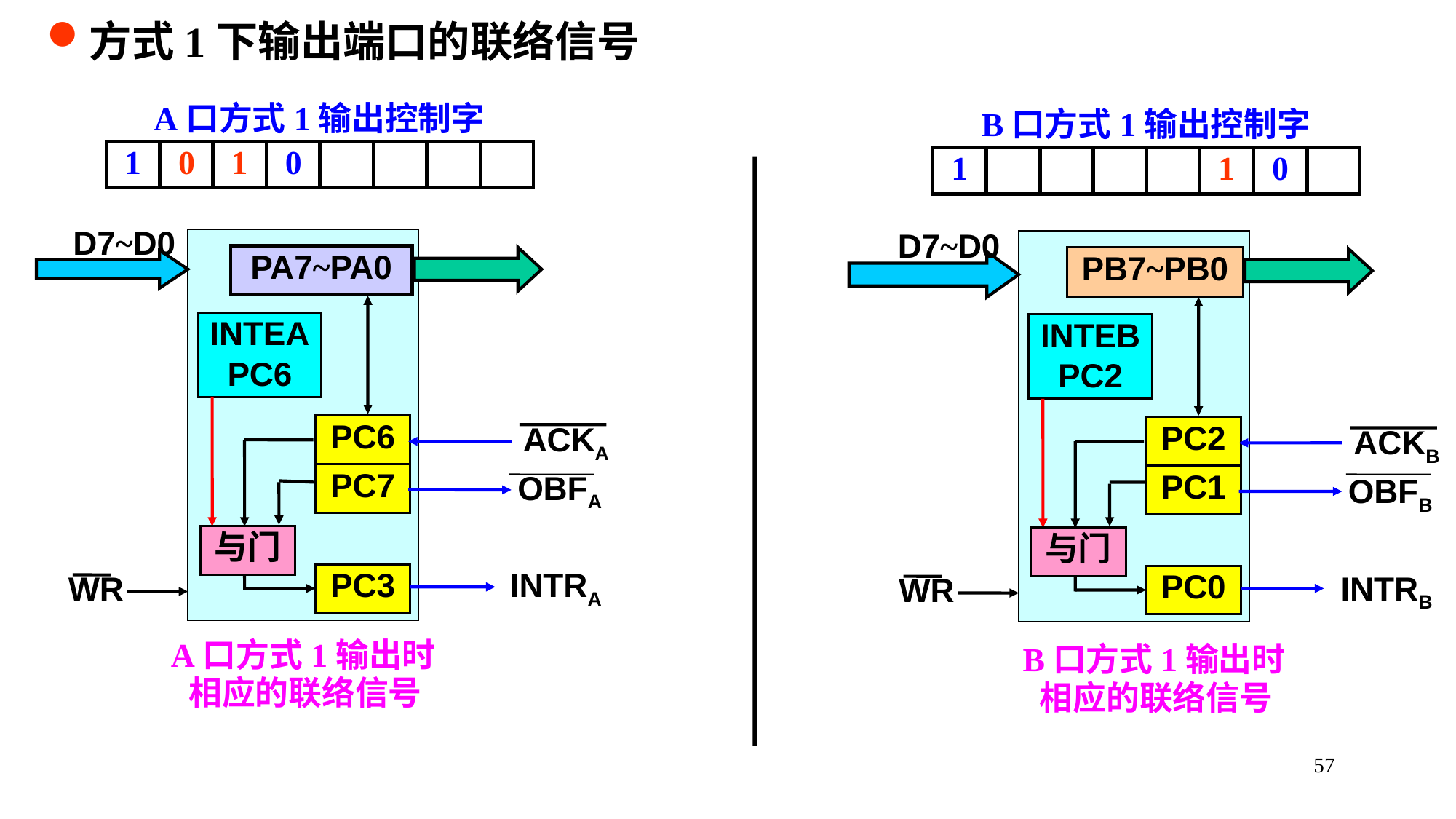

方式1下输出端口的联络信号
A口方式1输出控制字
B口方式1输出控制字
1
0
1
0

1

1
0

D7~D0
D7~D0

PA7~PA0

PB7~PB0

INTEA
PC6
INTEB
PC2

PC6
PC2
ACKA

INTRA
OBFA
ACKB

INTRB

PC7
PC1
OBFB

与门
与门
PC3
PC0
WR

WR

A口方式1输出时
相应的联络信号
B口方式1输出时
相应的联络信号
57